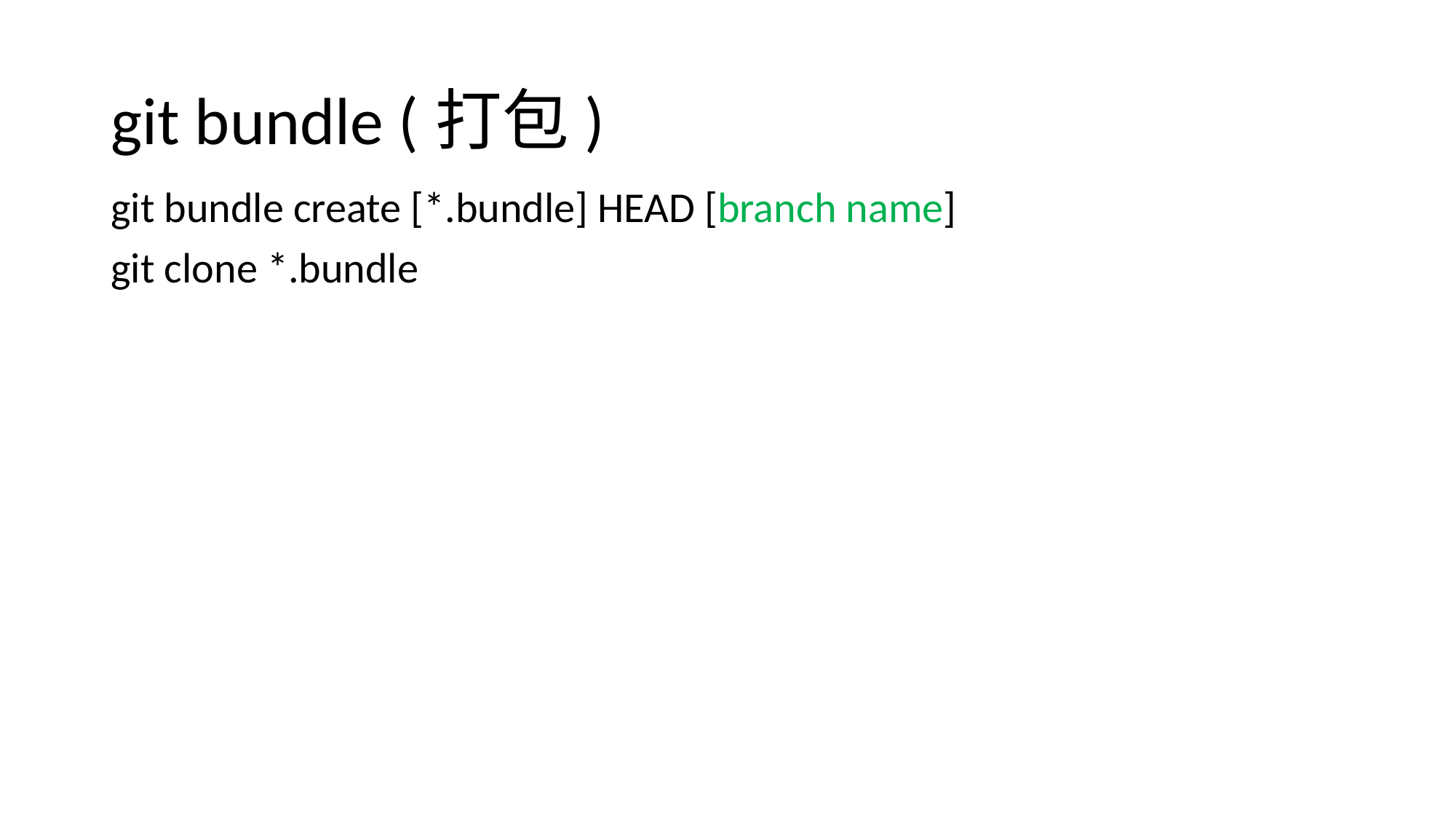

# git bundle (打包)
git bundle create [*.bundle] HEAD [branch name]
git clone *.bundle